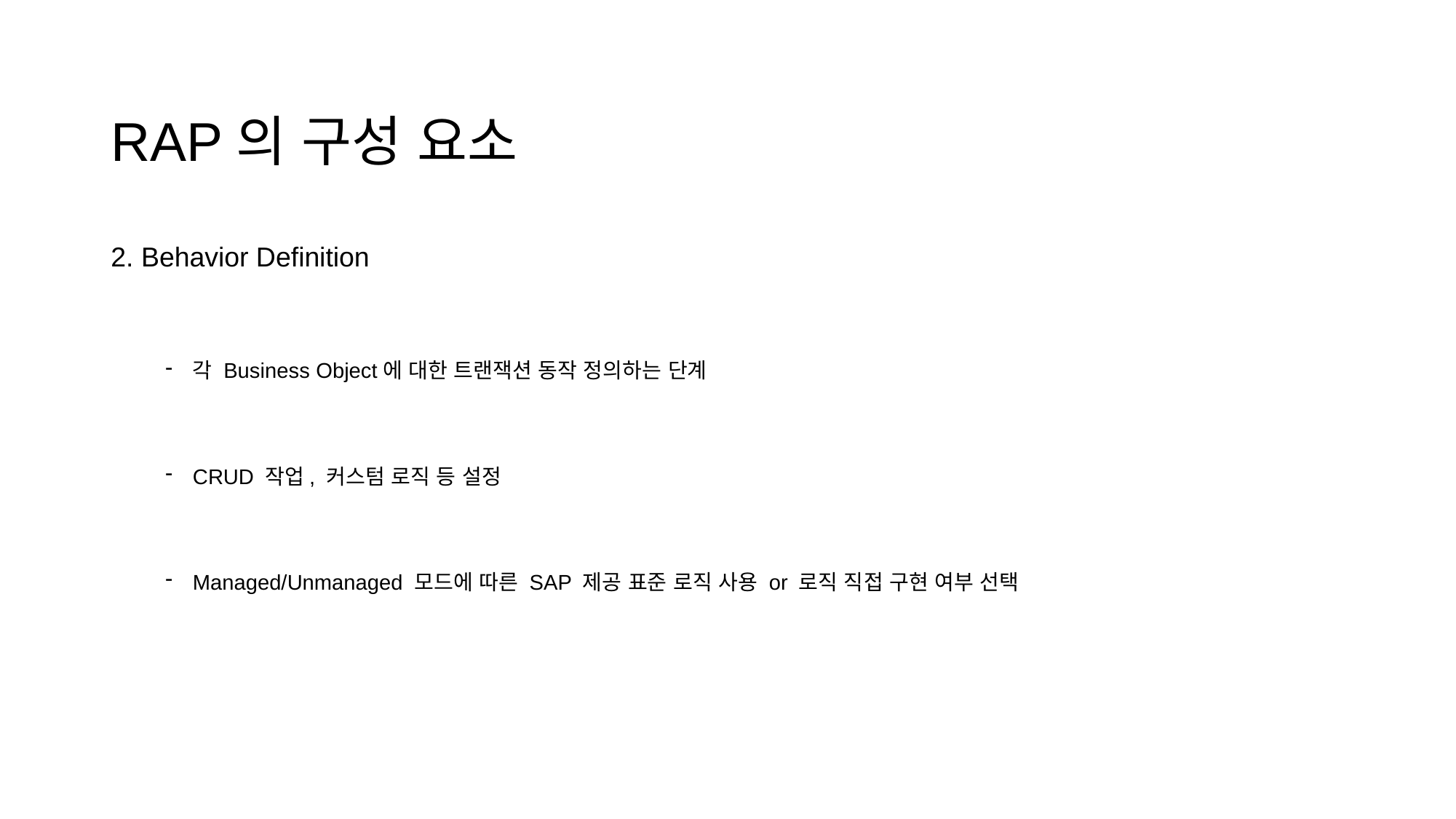

# RAP의 구성 요소
2. Behavior Definition

각 Business Object에 대한 트랜잭션 동작 정의하는 단계

CRUD 작업, 커스텀 로직 등 설정

Managed/Unmanaged 모드에 따른 SAP 제공 표준 로직 사용 or 로직 직접 구현 여부 선택